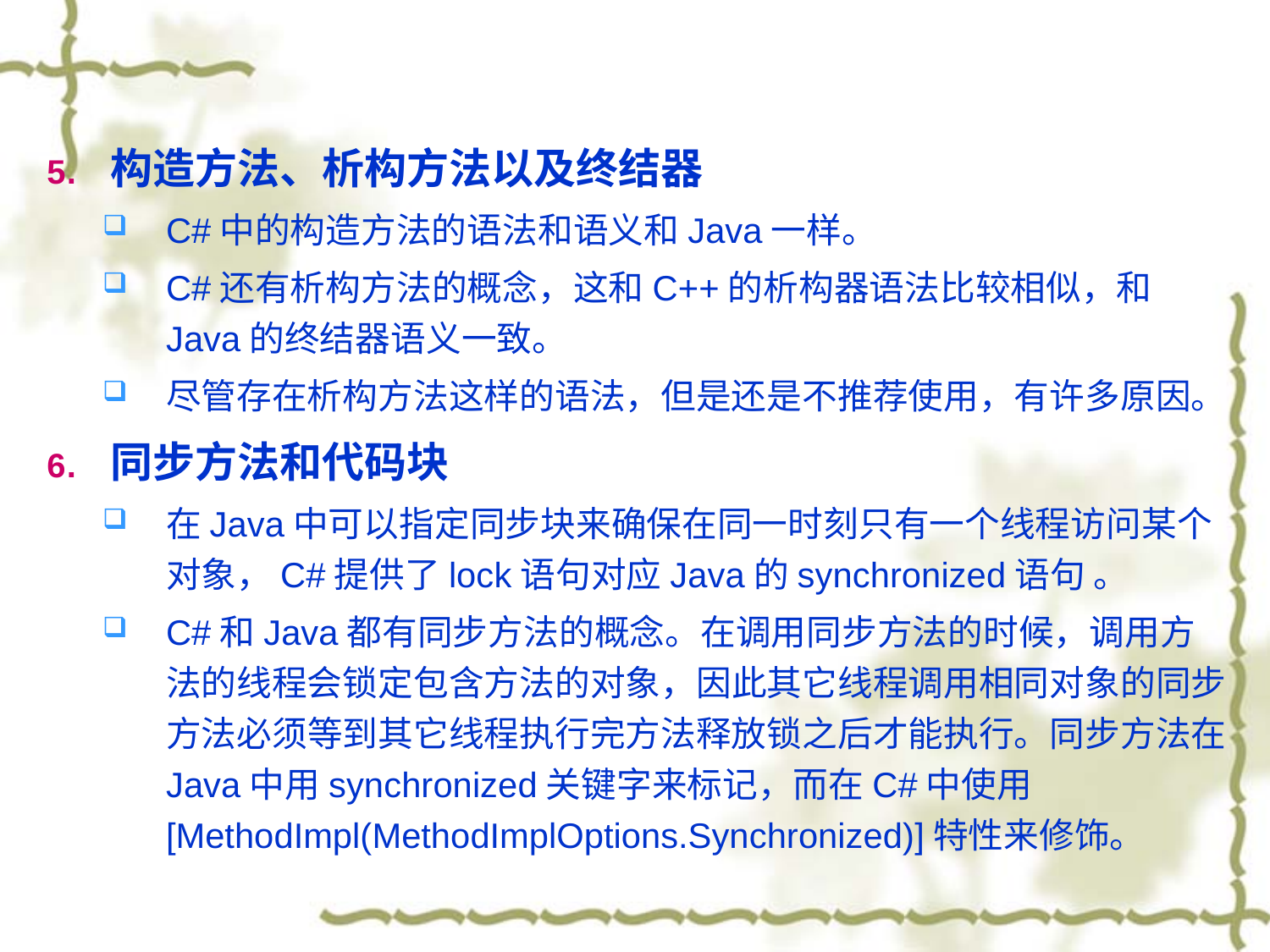

构造方法、析构方法以及终结器
C#中的构造方法的语法和语义和Java一样。
C#还有析构方法的概念，这和C++的析构器语法比较相似，和Java的终结器语义一致。
尽管存在析构方法这样的语法，但是还是不推荐使用，有许多原因。
同步方法和代码块
在Java中可以指定同步块来确保在同一时刻只有一个线程访问某个对象，C#提供了lock语句对应Java的synchronized语句 。
C#和Java都有同步方法的概念。在调用同步方法的时候，调用方法的线程会锁定包含方法的对象，因此其它线程调用相同对象的同步方法必须等到其它线程执行完方法释放锁之后才能执行。同步方法在Java中用synchronized关键字来标记，而在C#中使用[MethodImpl(MethodImplOptions.Synchronized)]特性来修饰。